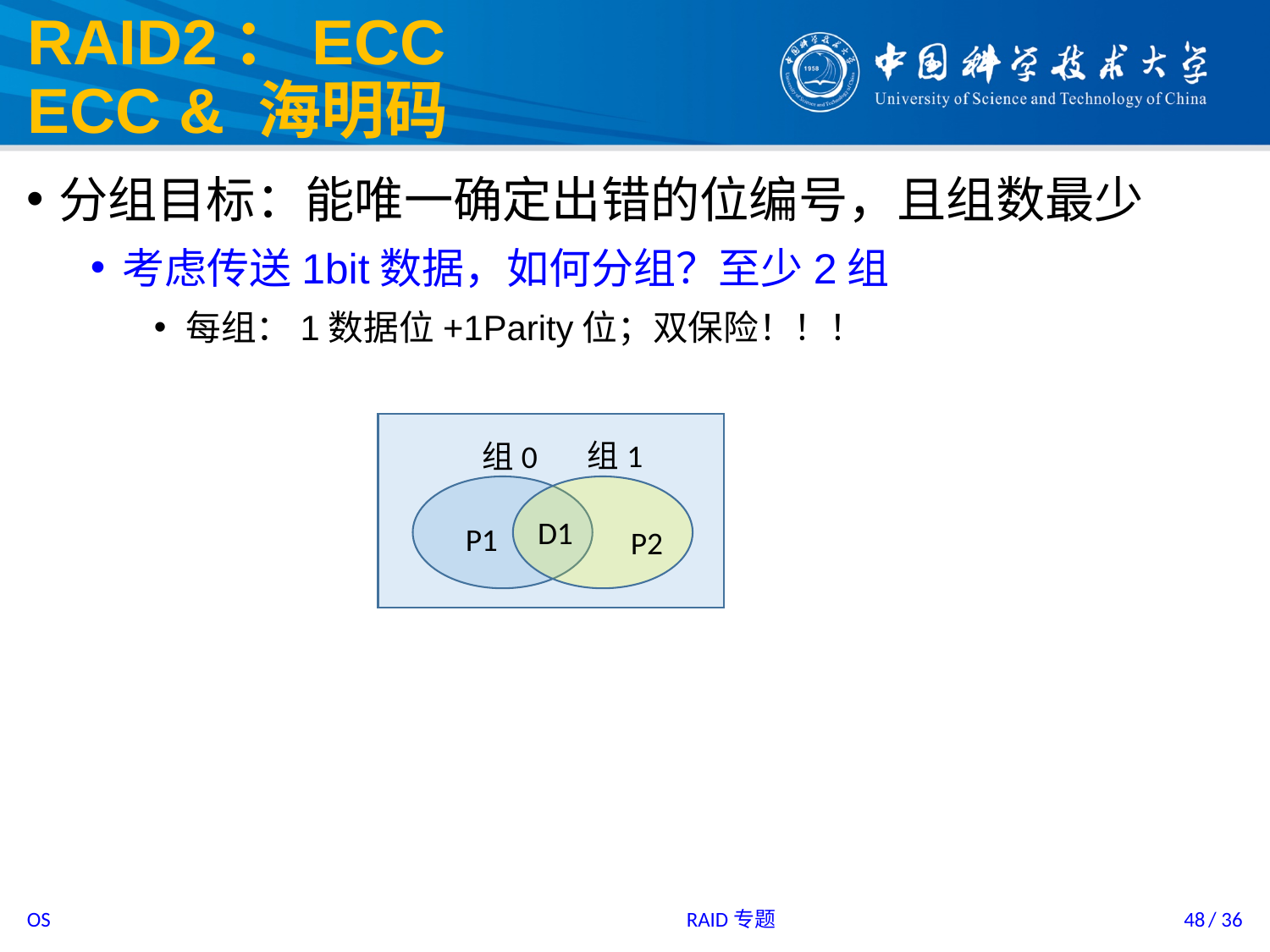

# RAID2：ECC ECC & 海明码
分组目标：能唯一确定出错的位编号，且组数最少
考虑传送1bit数据，如何分组？至少2组
每组：1数据位+1Parity位；双保险！！！

组1
组0

D1
P1
P2
RAID专题
48